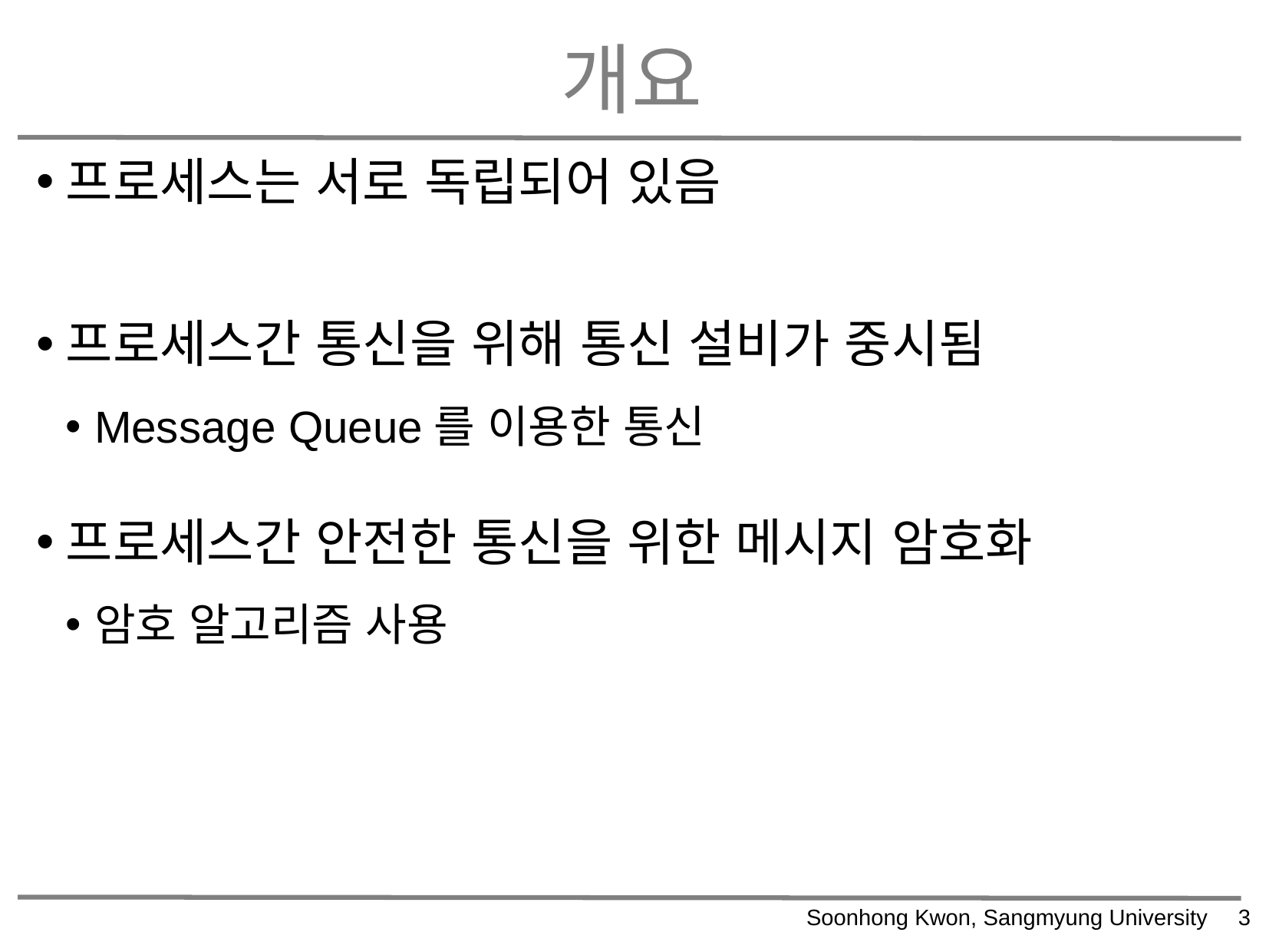

# 개요
프로세스는 서로 독립되어 있음

프로세스간 통신을 위해 통신 설비가 중시됨
Message Queue를 이용한 통신

프로세스간 안전한 통신을 위한 메시지 암호화
암호 알고리즘 사용